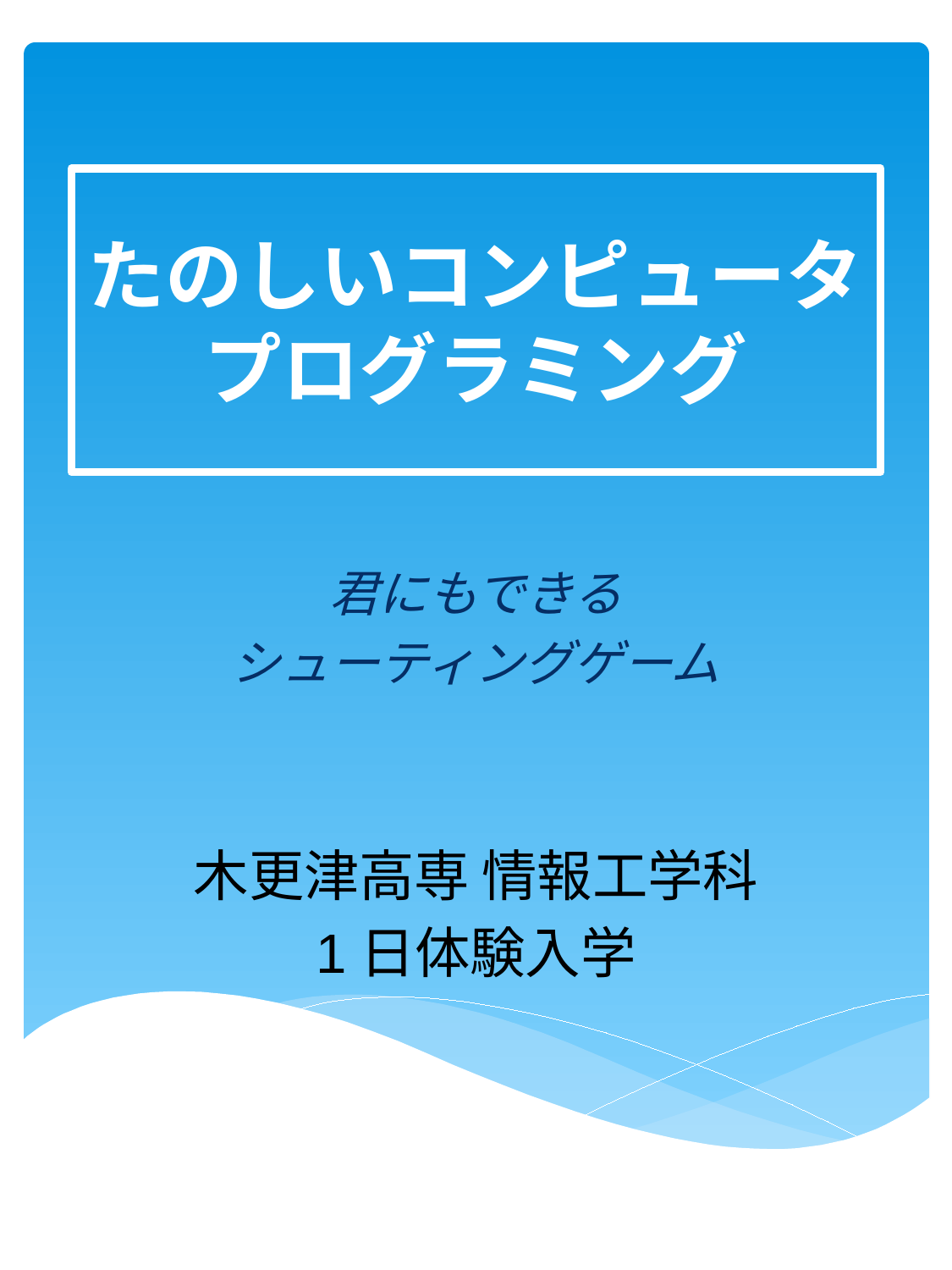

# たのしいコンピュータ プログラミング
君にもできる
シューティングゲーム

木更津高専 情報工学科
1日体験入学